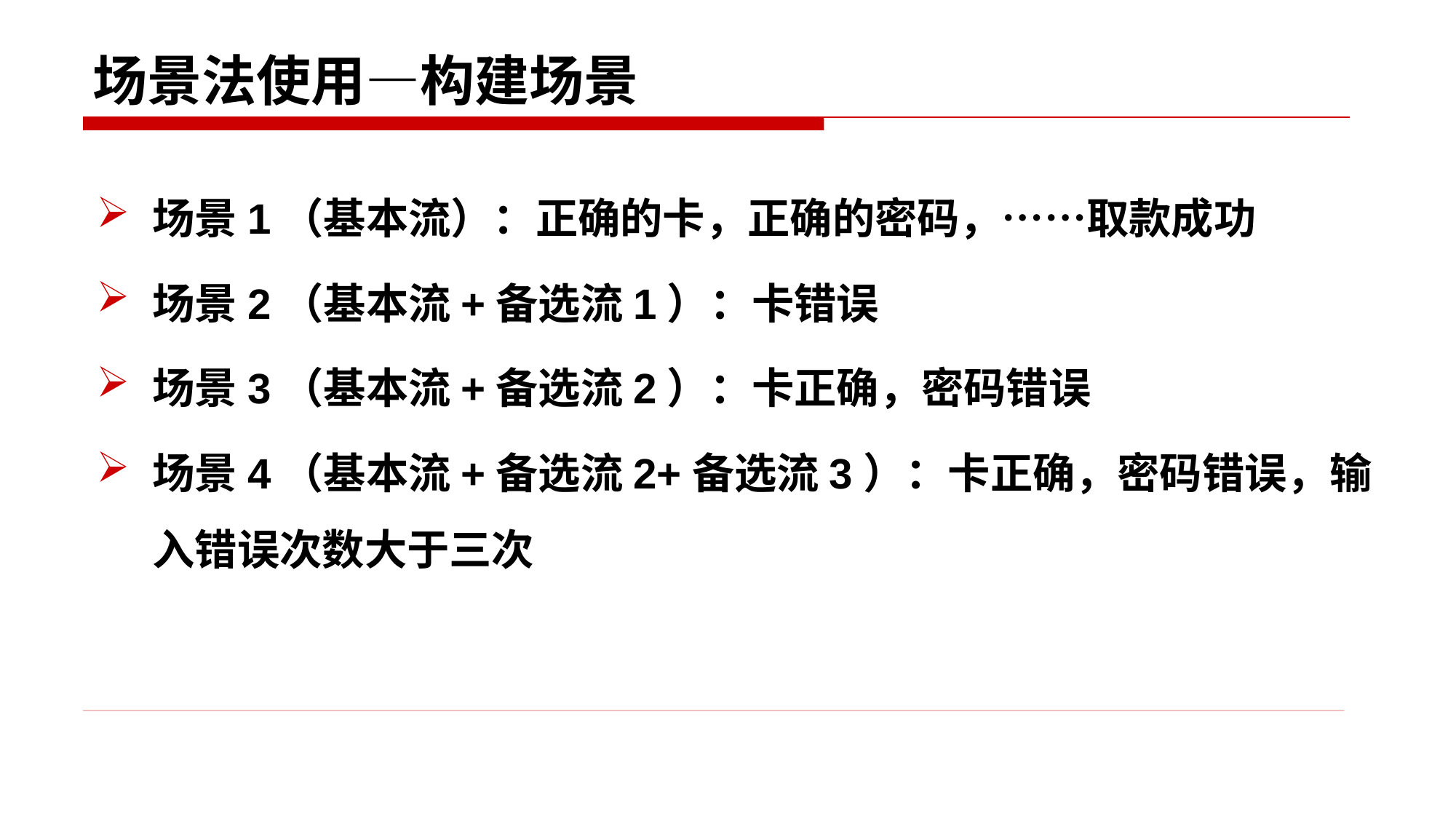

# 场景法使用—构建场景
场景1（基本流）：正确的卡，正确的密码，……取款成功
场景2（基本流+备选流1）：卡错误
场景3（基本流+备选流2）：卡正确，密码错误
场景4（基本流+备选流2+备选流3）：卡正确，密码错误，输入错误次数大于三次